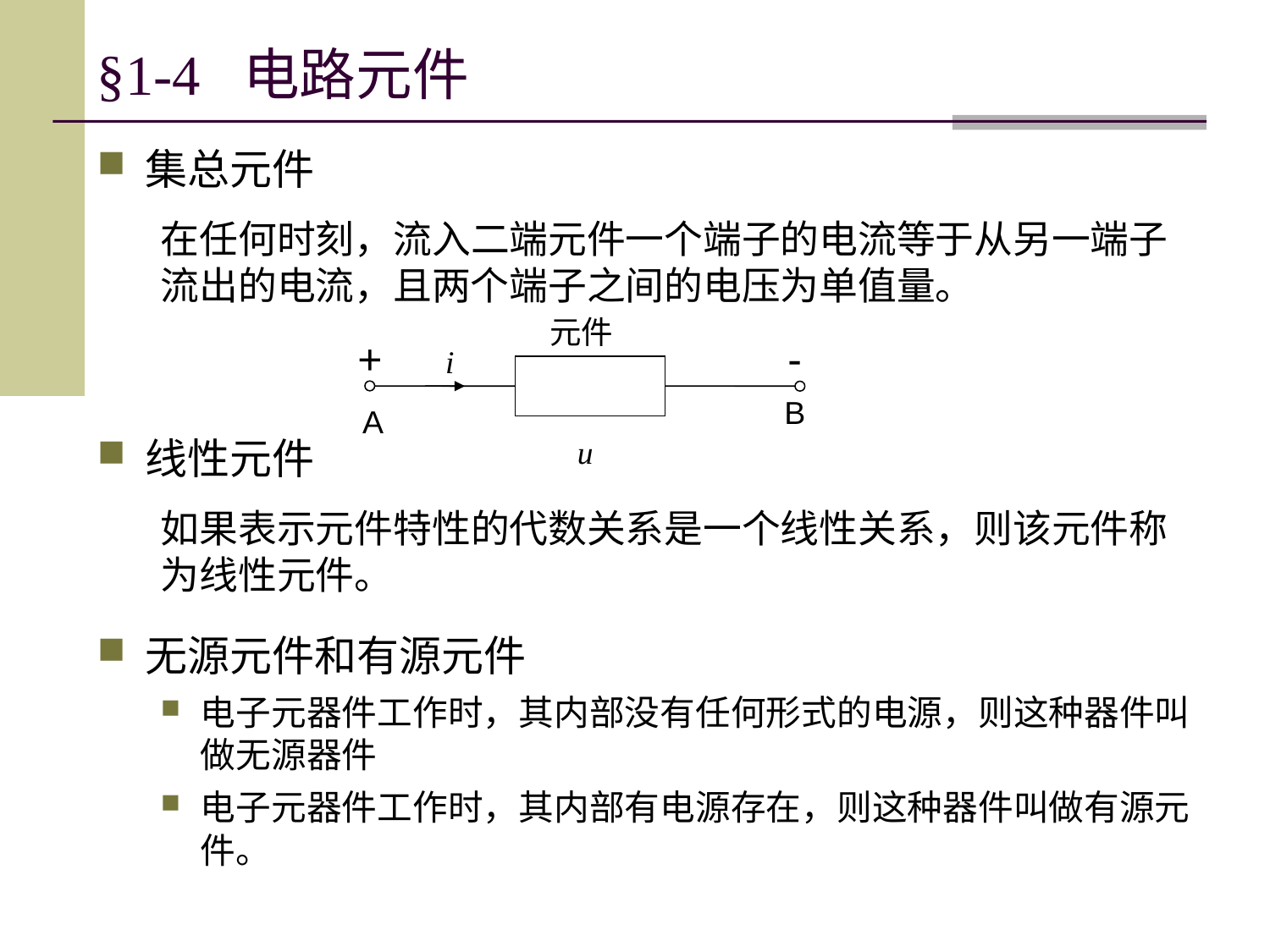

# §1-4  电路元件
集总元件
在任何时刻，流入二端元件一个端子的电流等于从另一端子流出的电流，且两个端子之间的电压为单值量。

线性元件
如果表示元件特性的代数关系是一个线性关系，则该元件称为线性元件。
无源元件和有源元件
电子元器件工作时，其内部没有任何形式的电源，则这种器件叫做无源器件
电子元器件工作时，其内部有电源存在，则这种器件叫做有源元件。
元件
+
-
i

B
A
u